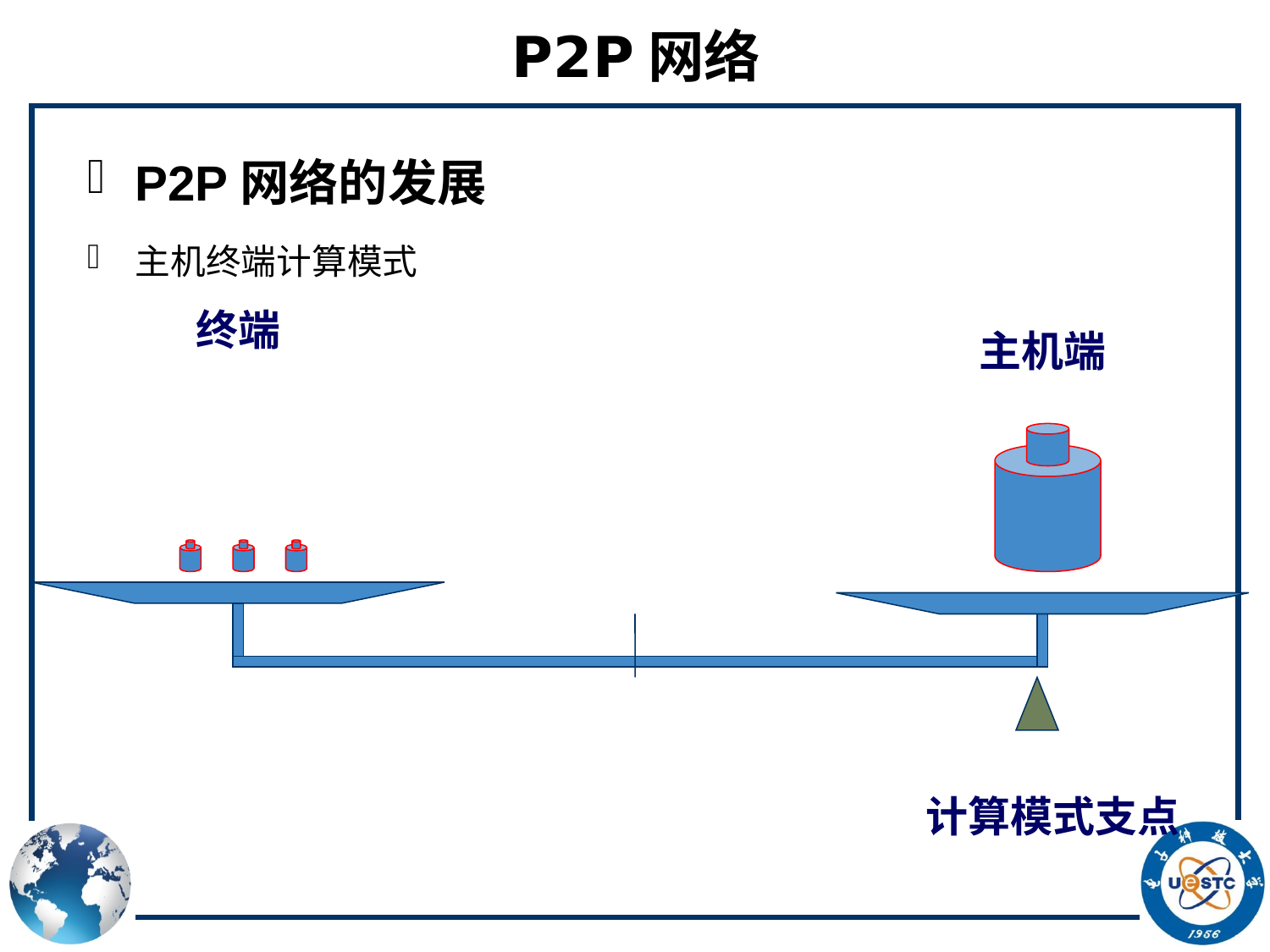

# P2P网络
P2P网络的发展
主机终端计算模式

终端
主机端

计算模式支点